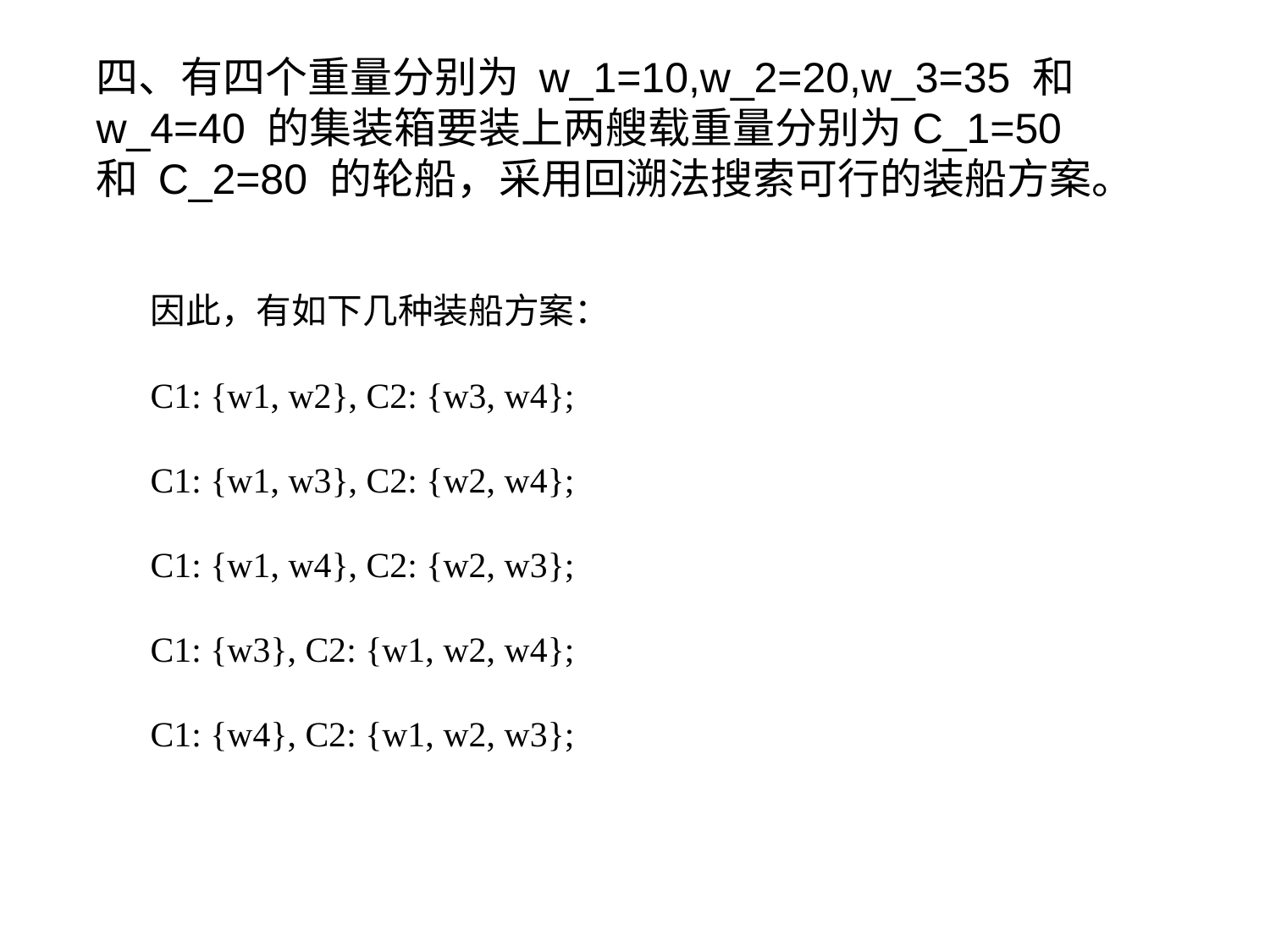

四、有四个重量分别为 w_1=10,w_2=20,w_3=35 和 w_4=40 的集装箱要装上两艘载重量分别为C_1=50 和 C_2=80 的轮船，采用回溯法搜索可行的装船方案。

因此，有如下几种装船方案：

C1: {w1, w2}, C2: {w3, w4};

C1: {w1, w3}, C2: {w2, w4};

C1: {w1, w4}, C2: {w2, w3};

C1: {w3}, C2: {w1, w2, w4};

C1: {w4}, C2: {w1, w2, w3};